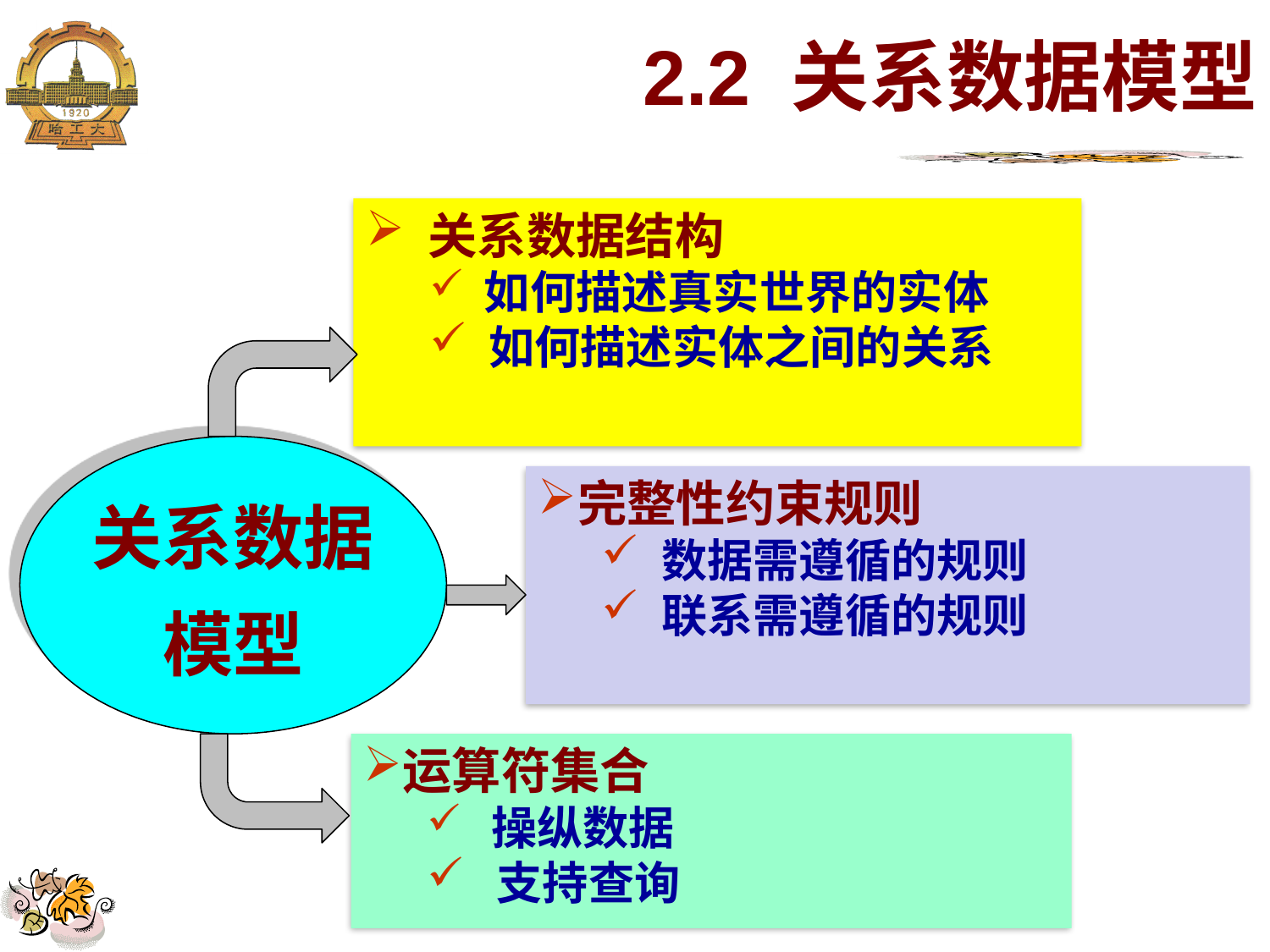

# 2.2 关系数据模型
 关系数据结构
 如何描述真实世界的实体
 如何描述实体之间的关系

关系数据
模型
完整性约束规则
 数据需遵循的规则
 联系需遵循的规则

运算符集合
  操纵数据
  支持查询